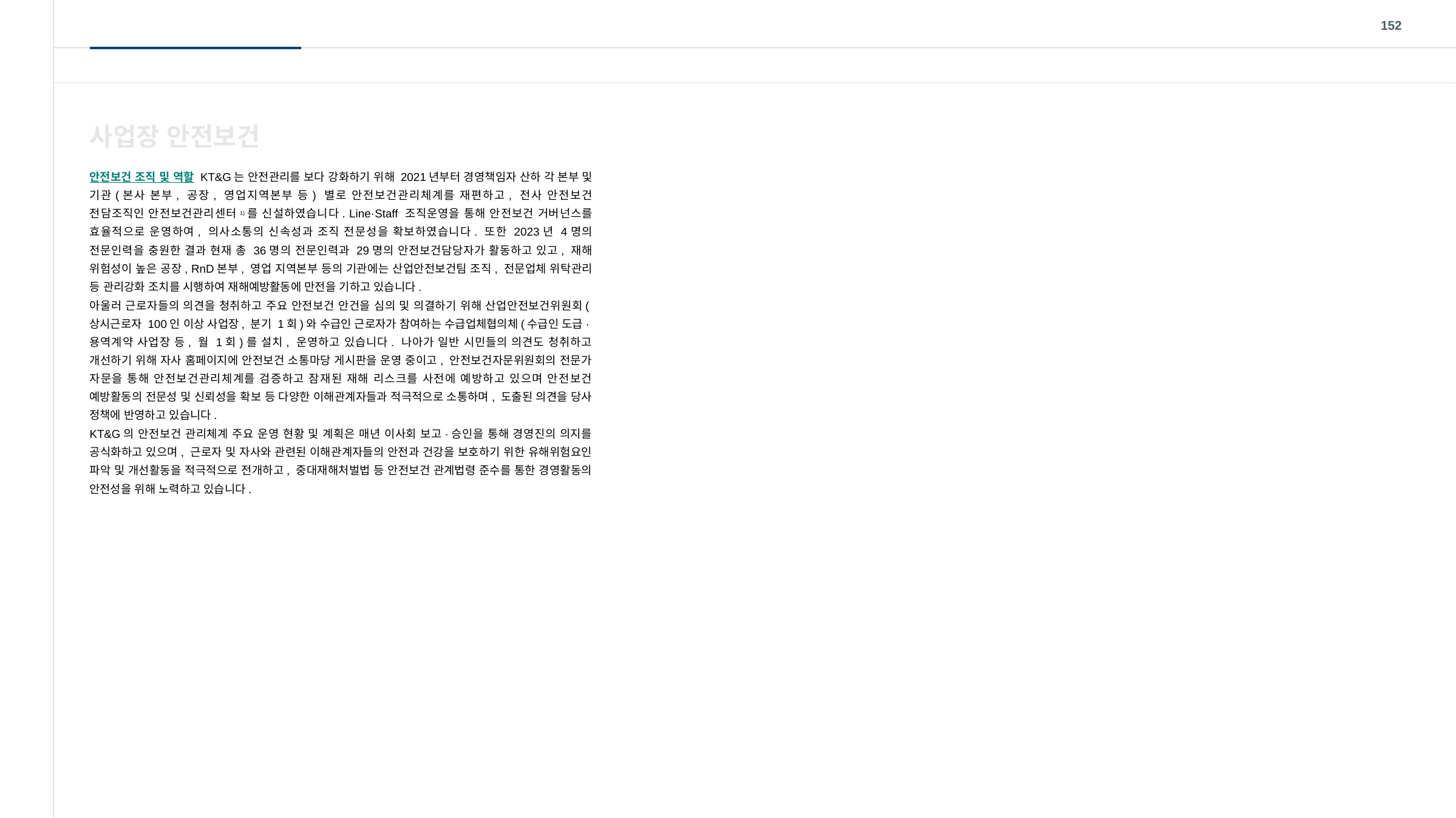

152
사업장 안전보건
안전보건 조직 및 역할 KT&G는 안전관리를 보다 강화하기 위해 2021년부터 경영책임자 산하 각 본부 및 기관(본사 본부, 공장, 영업지역본부 등) 별로 안전보건관리체계를 재편하고, 전사 안전보건 전담조직인 안전보건관리센터1)를 신설하였습니다. Line·Staff 조직운영을 통해 안전보건 거버넌스를 효율적으로 운영하여, 의사소통의 신속성과 조직 전문성을 확보하였습니다. 또한 2023년 4명의 전문인력을 충원한 결과 현재 총 36명의 전문인력과 29명의 안전보건담당자가 활동하고 있고, 재해 위험성이 높은 공장, RnD본부, 영업 지역본부 등의 기관에는 산업안전보건팀 조직, 전문업체 위탁관리 등 관리강화 조치를 시행하여 재해예방활동에 만전을 기하고 있습니다.
아울러 근로자들의 의견을 청취하고 주요 안전보건 안건을 심의 및 의결하기 위해 산업안전보건위원회(상시근로자 100인 이상 사업장, 분기 1회)와 수급인 근로자가 참여하는 수급업체협의체(수급인 도급·용역계약 사업장 등, 월 1회)를 설치, 운영하고 있습니다. 나아가 일반 시민들의 의견도 청취하고 개선하기 위해 자사 홈페이지에 안전보건 소통마당 게시판을 운영 중이고, 안전보건자문위원회의 전문가 자문을 통해 안전보건관리체계를 검증하고 잠재된 재해 리스크를 사전에 예방하고 있으며 안전보건 예방활동의 전문성 및 신뢰성을 확보 등 다양한 이해관계자들과 적극적으로 소통하며, 도출된 의견을 당사 정책에 반영하고 있습니다.
KT&G의 안전보건 관리체계 주요 운영 현황 및 계획은 매년 이사회 보고·승인을 통해 경영진의 의지를 공식화하고 있으며, 근로자 및 자사와 관련된 이해관계자들의 안전과 건강을 보호하기 위한 유해위험요인 파악 및 개선활동을 적극적으로 전개하고, 중대재해처벌법 등 안전보건 관계법령 준수를 통한 경영활동의 안전성을 위해 노력하고 있습니다.